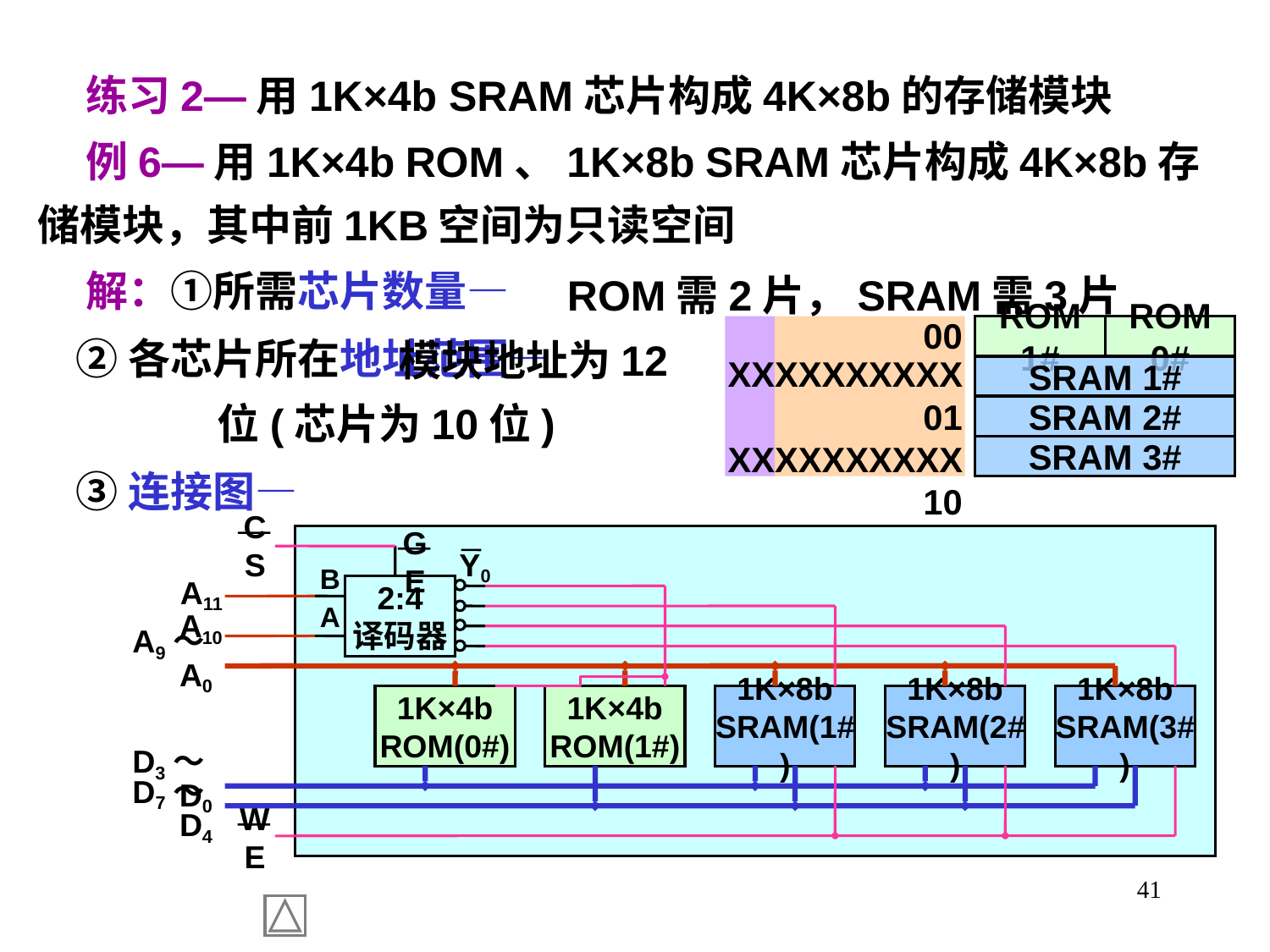

练习2—用1K×4b SRAM芯片构成4K×8b的存储模块
    例6—用1K×4b ROM、1K×8b SRAM芯片构成4K×8b存储模块，其中前1KB空间为只读空间
    解：①所需芯片数量—
    ②各芯片所在地址范围—
ROM需2片，SRAM需3片
                  模块地址为12位(芯片为10位)

00 XXXXXXXXXX
01 XXXXXXXXXX
10 XXXXXXXXXX
11 XXXXXXXXXX
ROM 1#
ROM 0#
SRAM 1#
SRAM 2#
SRAM 3#
    ③连接图—

CS

A11
A10

A9～A0

1K×4b
ROM(0#)
1K×4b
ROM(1#)
1K×8b
SRAM(1#)
1K×8b
SRAM(2#)
1K×8b
SRAM(3#)
D3～D0

D7～D4

WE

GE

Y0

B
A
2:4
译码器

41